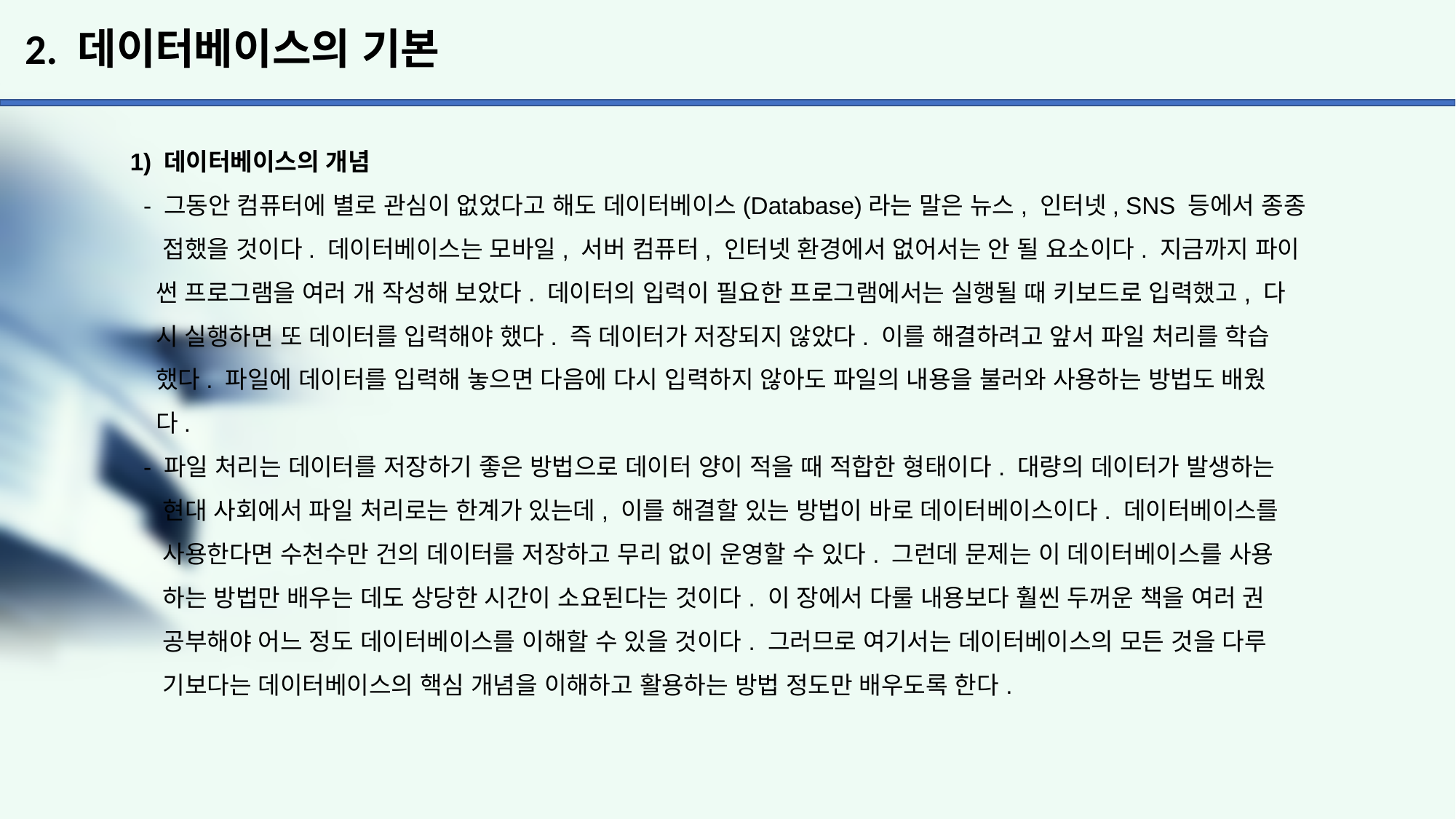

# 2. 데이터베이스의 기본
1) 데이터베이스의 개념
  - 그동안 컴퓨터에 별로 관심이 없었다고 해도 데이터베이스(Database)라는 말은 뉴스, 인터넷, SNS 등에서 종종
    접했을 것이다. 데이터베이스는 모바일, 서버 컴퓨터, 인터넷 환경에서 없어서는 안 될 요소이다. 지금까지 파이
   썬 프로그램을 여러 개 작성해 보았다. 데이터의 입력이 필요한 프로그램에서는 실행될 때 키보드로 입력했고, 다
   시 실행하면 또 데이터를 입력해야 했다. 즉 데이터가 저장되지 않았다. 이를 해결하려고 앞서 파일 처리를 학습
   했다. 파일에 데이터를 입력해 놓으면 다음에 다시 입력하지 않아도 파일의 내용을 불러와 사용하는 방법도 배웠
   다.
  - 파일 처리는 데이터를 저장하기 좋은 방법으로 데이터 양이 적을 때 적합한 형태이다. 대량의 데이터가 발생하는
    현대 사회에서 파일 처리로는 한계가 있는데, 이를 해결할 있는 방법이 바로 데이터베이스이다. 데이터베이스를
    사용한다면 수천수만 건의 데이터를 저장하고 무리 없이 운영할 수 있다. 그런데 문제는 이 데이터베이스를 사용
    하는 방법만 배우는 데도 상당한 시간이 소요된다는 것이다. 이 장에서 다룰 내용보다 훨씬 두꺼운 책을 여러 권
    공부해야 어느 정도 데이터베이스를 이해할 수 있을 것이다. 그러므로 여기서는 데이터베이스의 모든 것을 다루
    기보다는 데이터베이스의 핵심 개념을 이해하고 활용하는 방법 정도만 배우도록 한다.